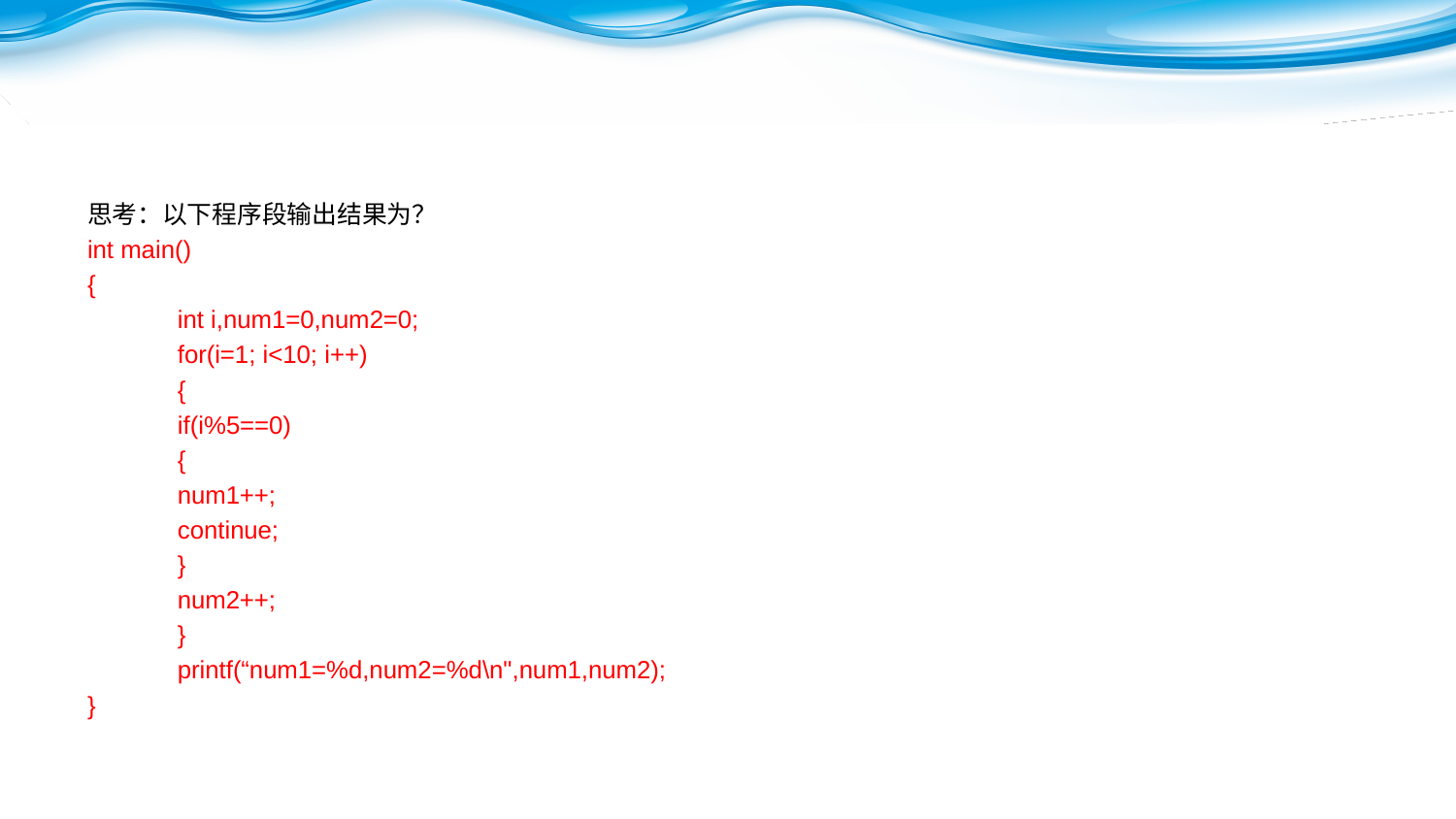

#
思考：以下程序段输出结果为？
int main()
{
	int i,num1=0,num2=0;
	for(i=1; i<10; i++)
	{
		if(i%5==0)
		{
			num1++;
			continue;
		}
		num2++;
	}
	printf(“num1=%d,num2=%d\n",num1,num2);
}